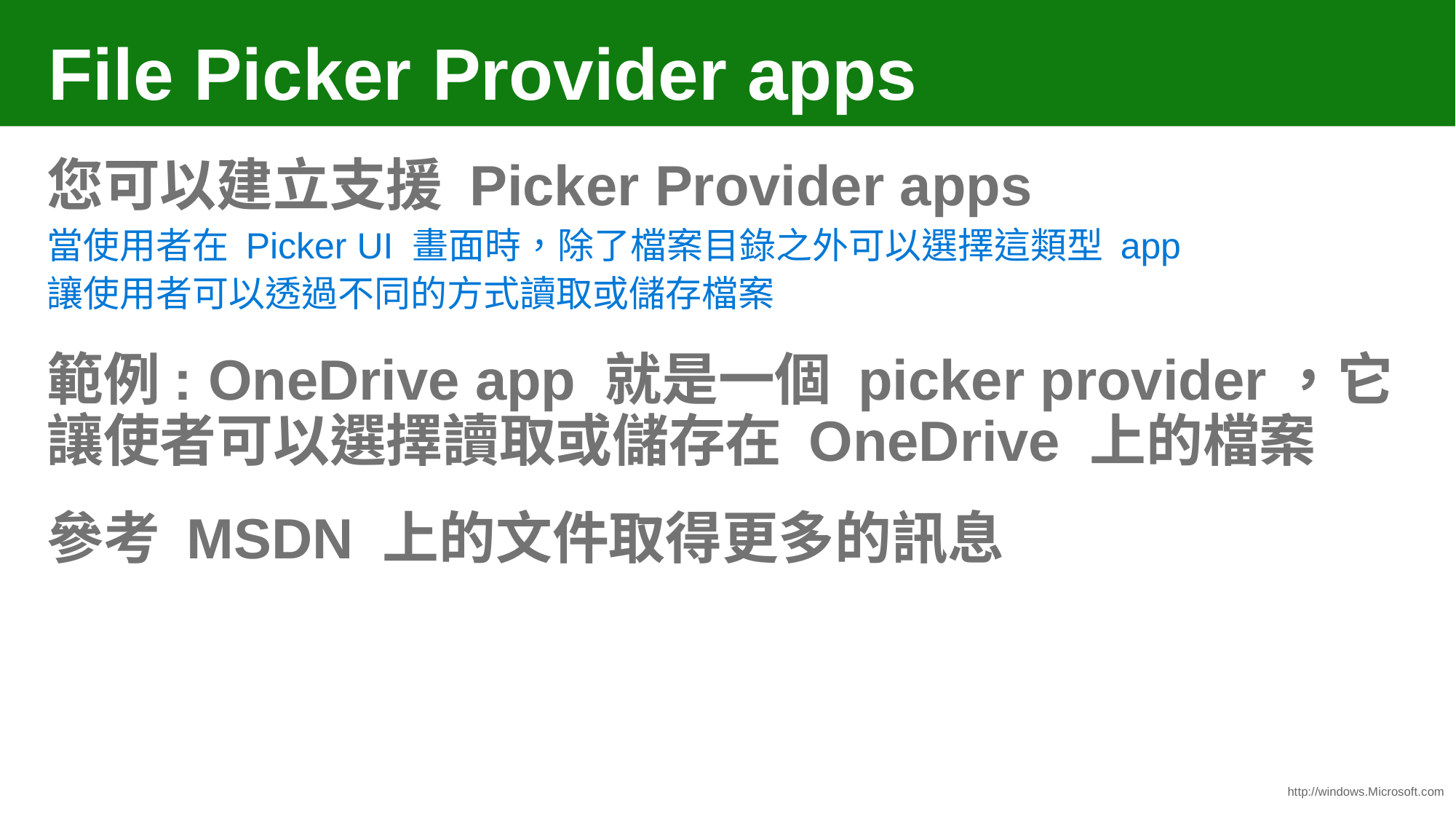

26
# File Picker Provider apps
您可以建立支援 Picker Provider apps
當使用者在 Picker UI 畫面時，除了檔案目錄之外可以選擇這類型 app
讓使用者可以透過不同的方式讀取或儲存檔案
範例: OneDrive app 就是一個 picker provider，它讓使者可以選擇讀取或儲存在 OneDrive 上的檔案
參考 MSDN 上的文件取得更多的訊息